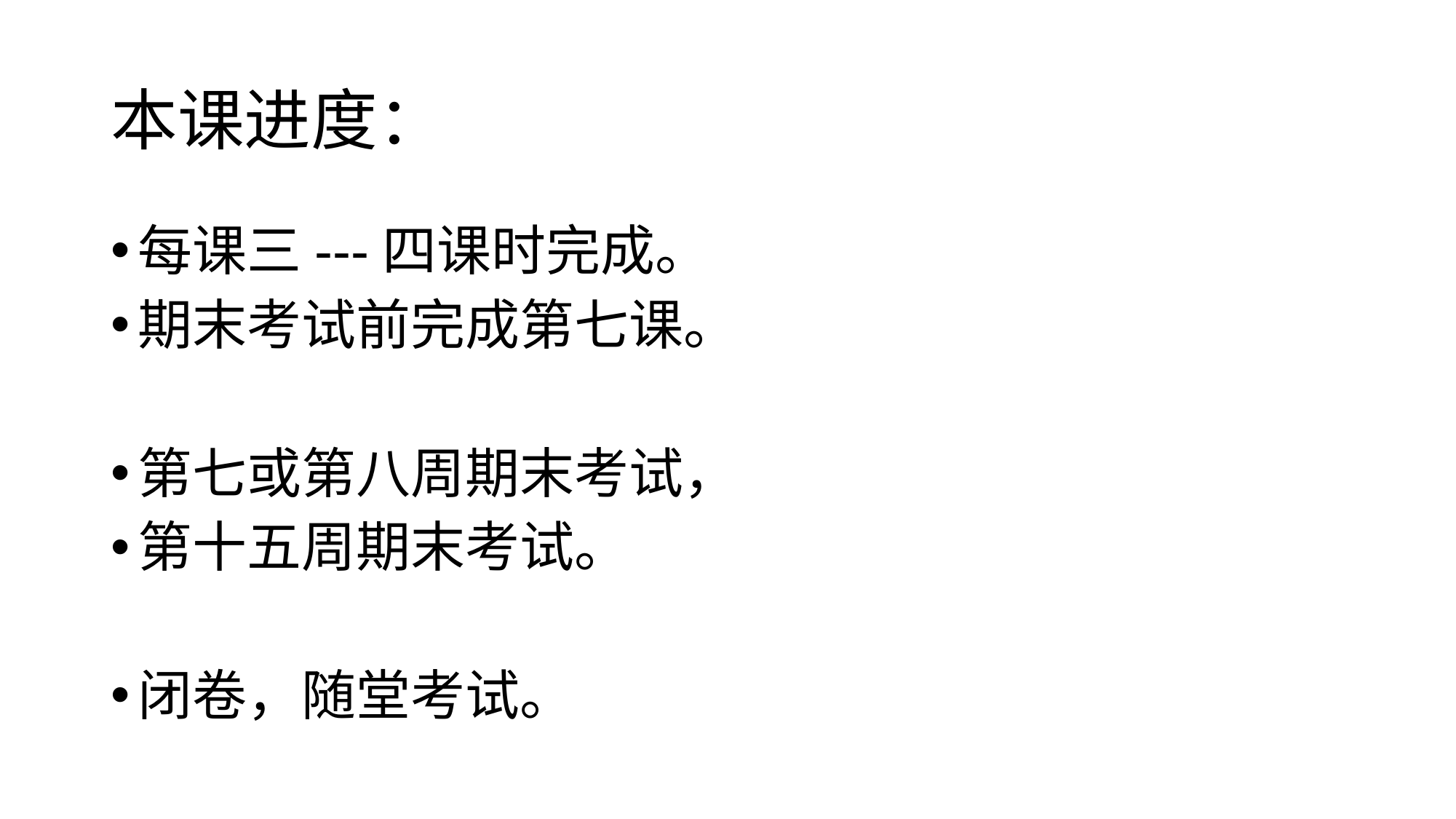

# 本课进度：
每课三---四课时完成。
期末考试前完成第七课。

第七或第八周期末考试，
第十五周期末考试。

闭卷，随堂考试。